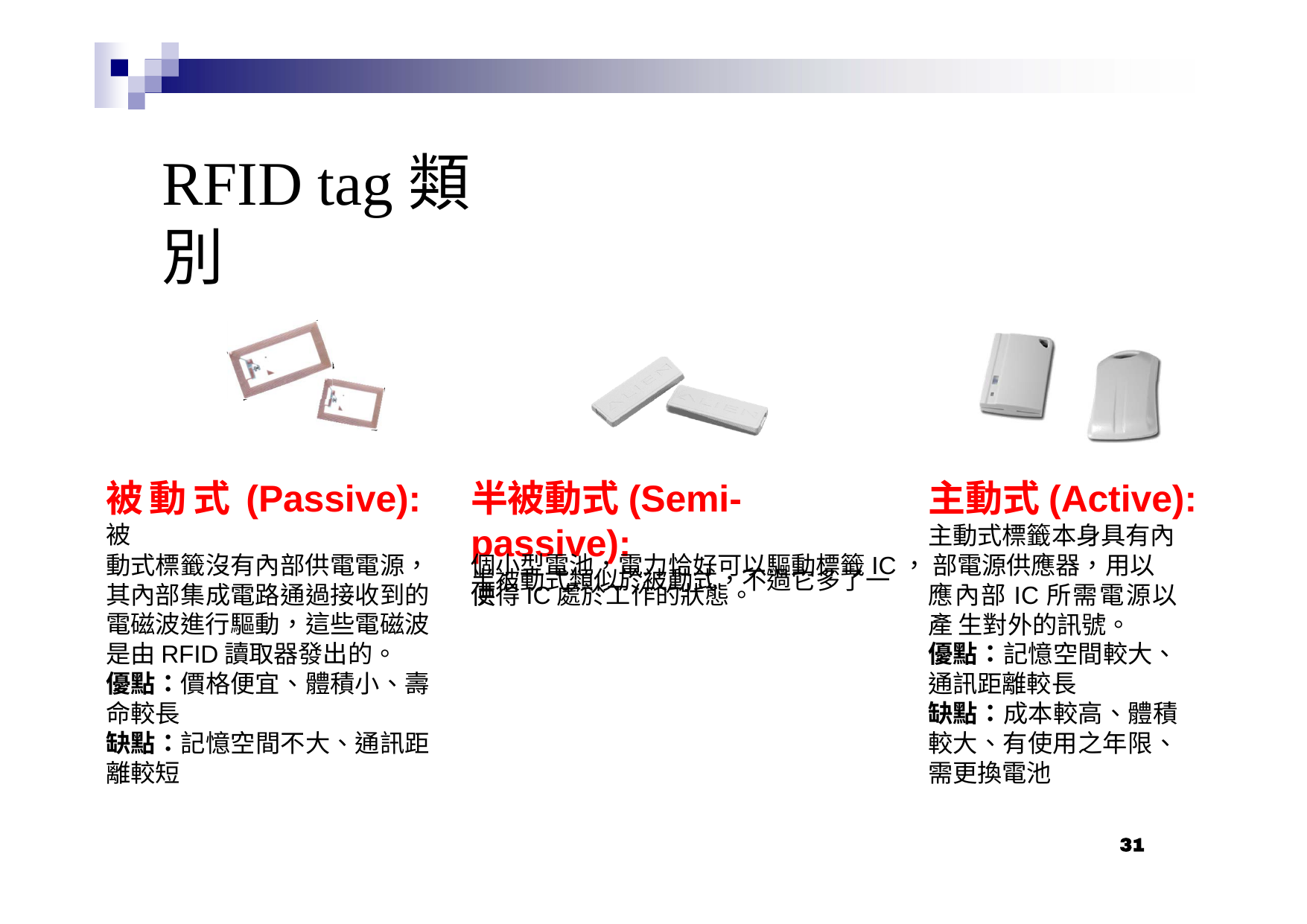

# RFID tag類別

被動式(Passive):被
動式標籤沒有內部供電電源， 其內部集成電路通過接收到的 電磁波進行驅動，這些電磁波 是由RFID讀取器發出的。
優點：價格便宜、體積小、壽 命較長
缺點：記憶空間不大、通訊距 離較短
半被動式(Semi-passive):
半被動式類似於被動式，不過它多了一
主動式(Active):
主動式標籤本身具有內
個小型電池，電力恰好可以驅動標籤IC， 部電源供應器，用以供
使得IC處於工作的狀態。
應內部IC所需電源以產 生對外的訊號。
優點：記憶空間較大、 通訊距離較長
缺點：成本較高、體積 較大、有使用之年限、 需更換電池
31